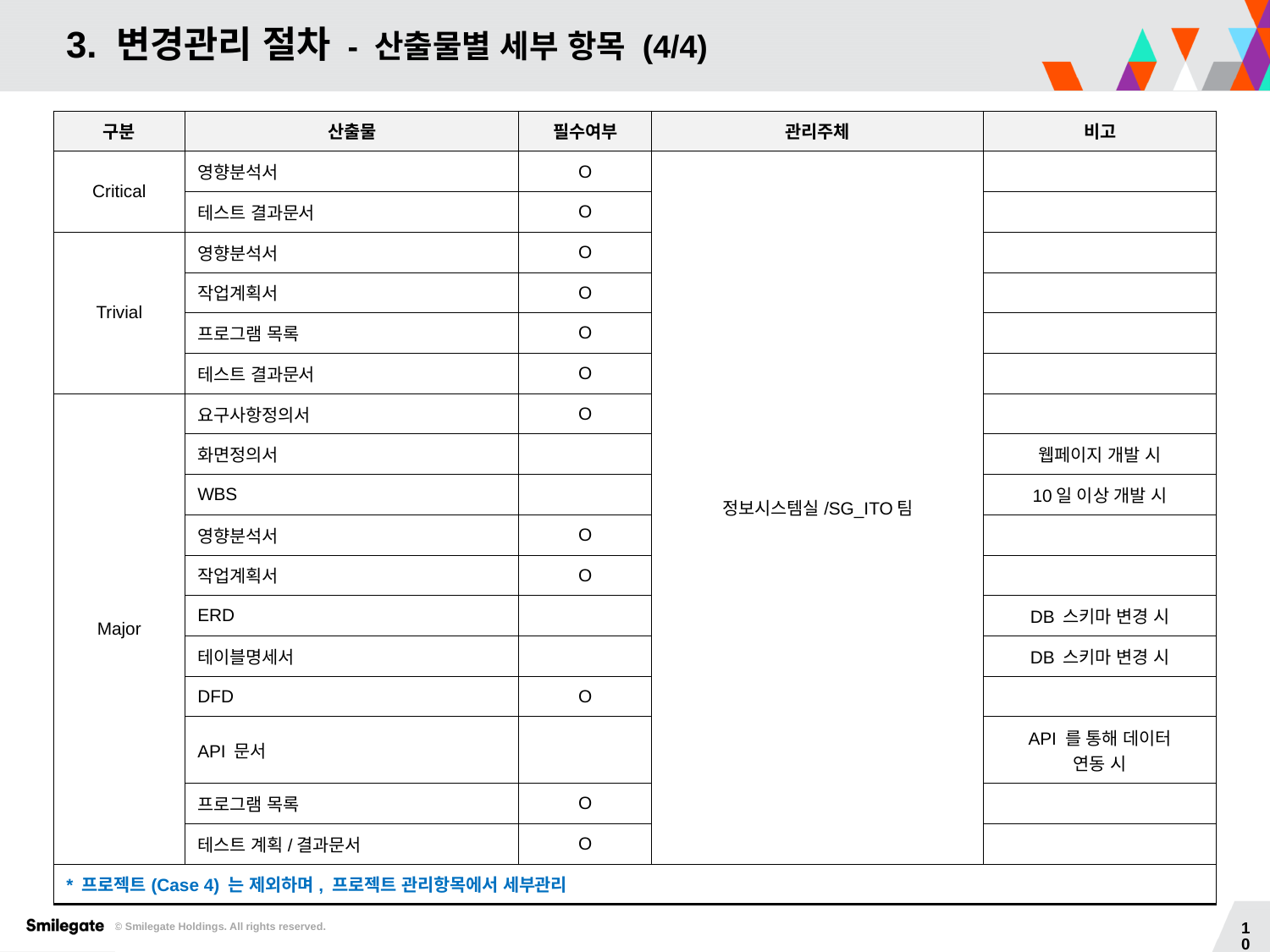

# 3. 변경관리 절차 - 산출물별 세부 항목 (4/4)
| 구분 | 산출물 | 필수여부 | 관리주체 | 비고 |
| --- | --- | --- | --- | --- |
| Critical | 영향분석서 | O | 정보시스템실/SG\_ITO팀 |  |
|  | 테스트 결과문서 | O |  |  |
| Trivial | 영향분석서 | O |  |  |
|  | 작업계획서 | O |  |  |
|  | 프로그램 목록 | O |  |  |
|  | 테스트 결과문서 | O |  |  |
| Major | 요구사항정의서 | O |  |  |
|  | 화면정의서 |  |  | 웹페이지 개발 시 |
|  | WBS |  |  | 10일 이상 개발 시 |
|  | 영향분석서 | O |  |  |
|  | 작업계획서 | O |  |  |
|  | ERD |  |  | DB 스키마 변경 시 |
|  | 테이블명세서 |  |  | DB 스키마 변경 시 |
|  | DFD | O |  |  |
|  | API 문서 |  |  | API 를 통해 데이터 연동 시 |
|  | 프로그램 목록 | O |  |  |
|  | 테스트 계획/결과문서 | O |  |  |
| \* 프로젝트(Case 4) 는 제외하며, 프로젝트 관리항목에서 세부관리 |  |  |  |  |

10